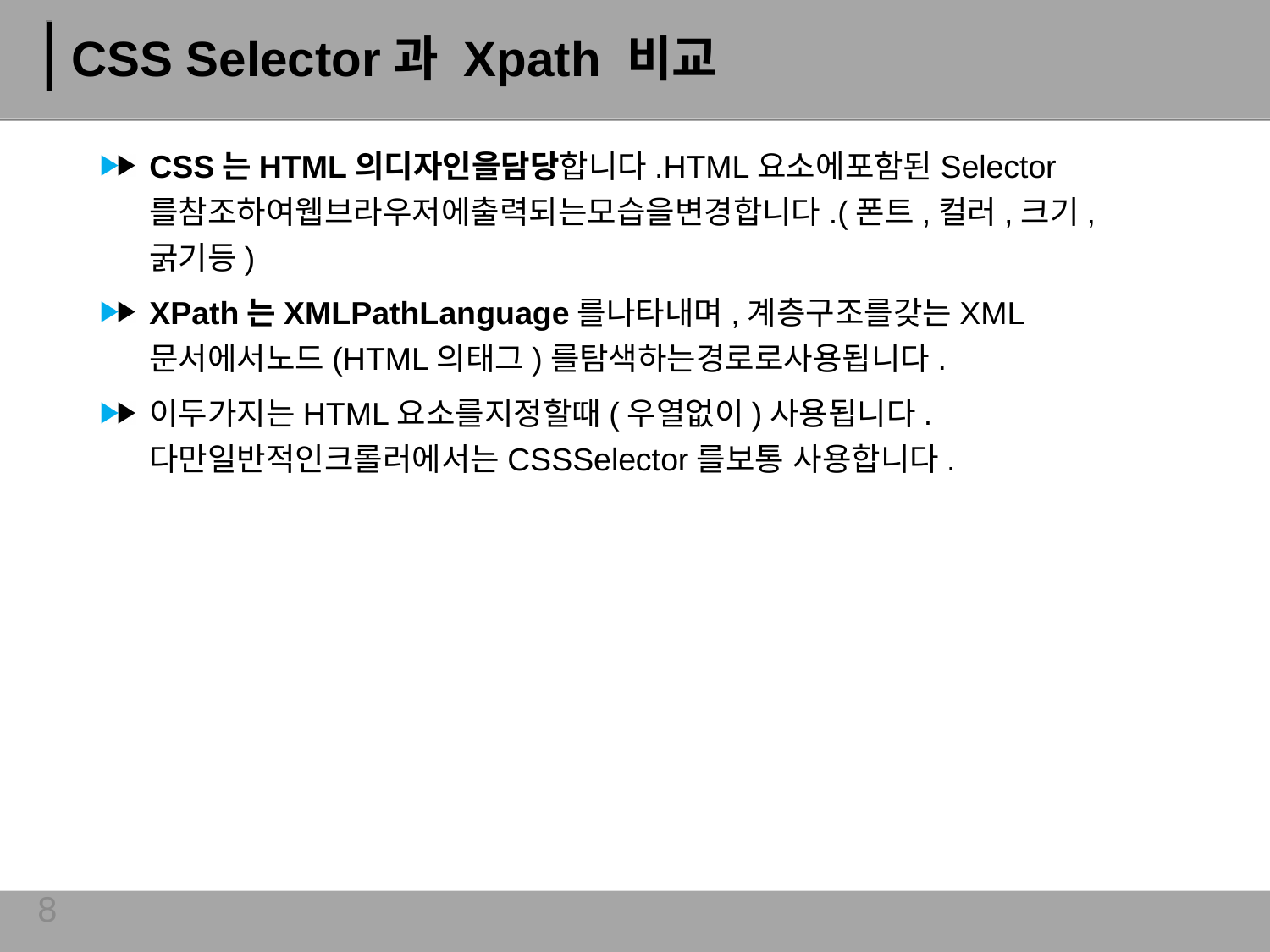

# CSS Selector과 Xpath 비교
CSS는HTML의디자인을담당합니다.HTML요소에포함된Selector를참조하여웹브라우저에출력되는모습을변경합니다.(폰트,컬러,크기,굵기등)
XPath는XMLPathLanguage를나타내며,계층구조를갖는XML문서에서노드(HTML의태그)를탐색하는경로로사용됩니다.
이두가지는HTML요소를지정할때(우열없이)사용됩니다.다만일반적인크롤러에서는CSSSelector를보통 사용합니다.
8